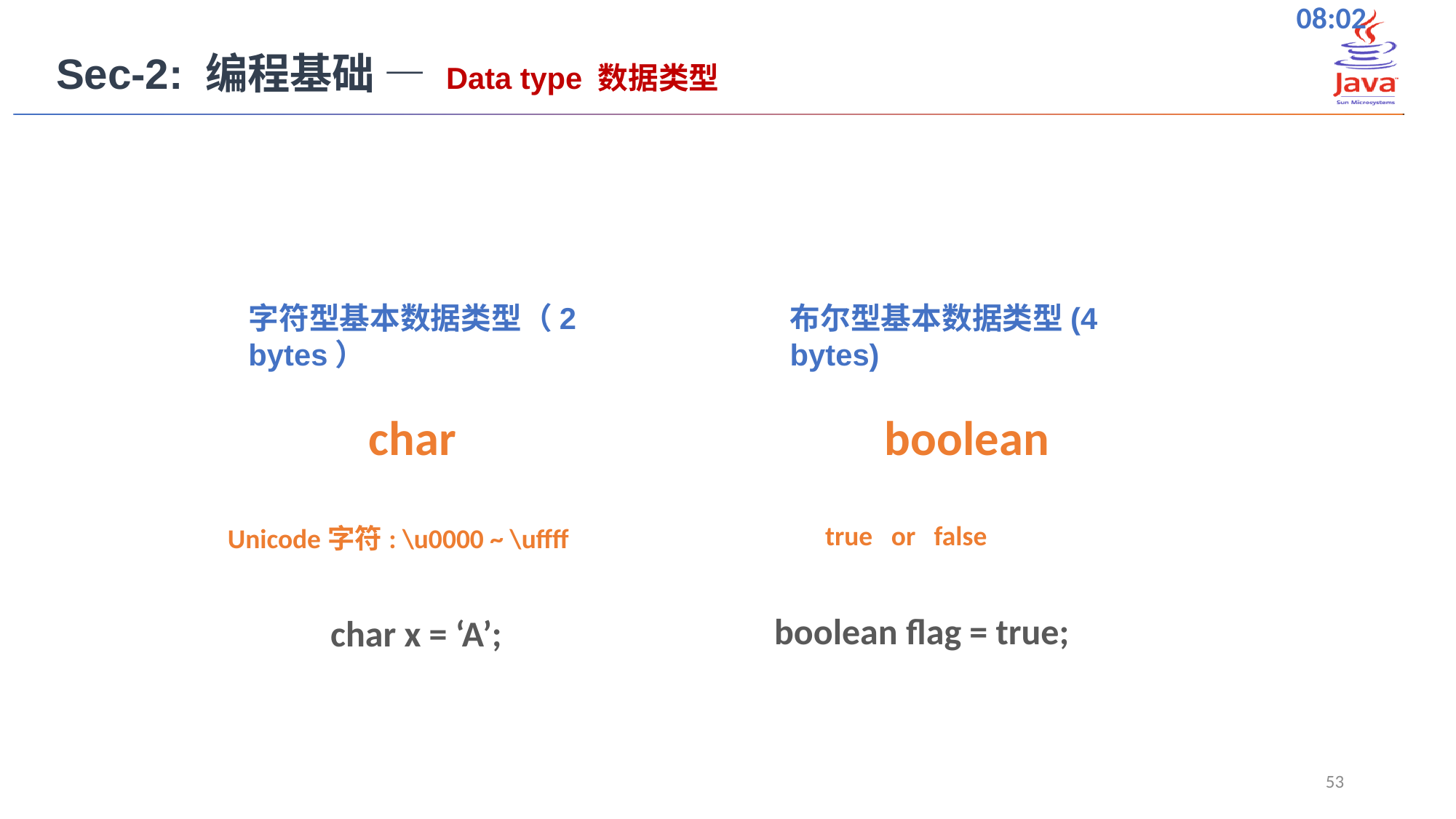

Sec-2: 编程基础 — Data type 数据类型
字符型基本数据类型（2 bytes）
布尔型基本数据类型(4 bytes)
char
boolean
true   or   false
Unicode字符: \u0000 ~ \uffff
boolean flag = true;
char x = ‘A’;
53